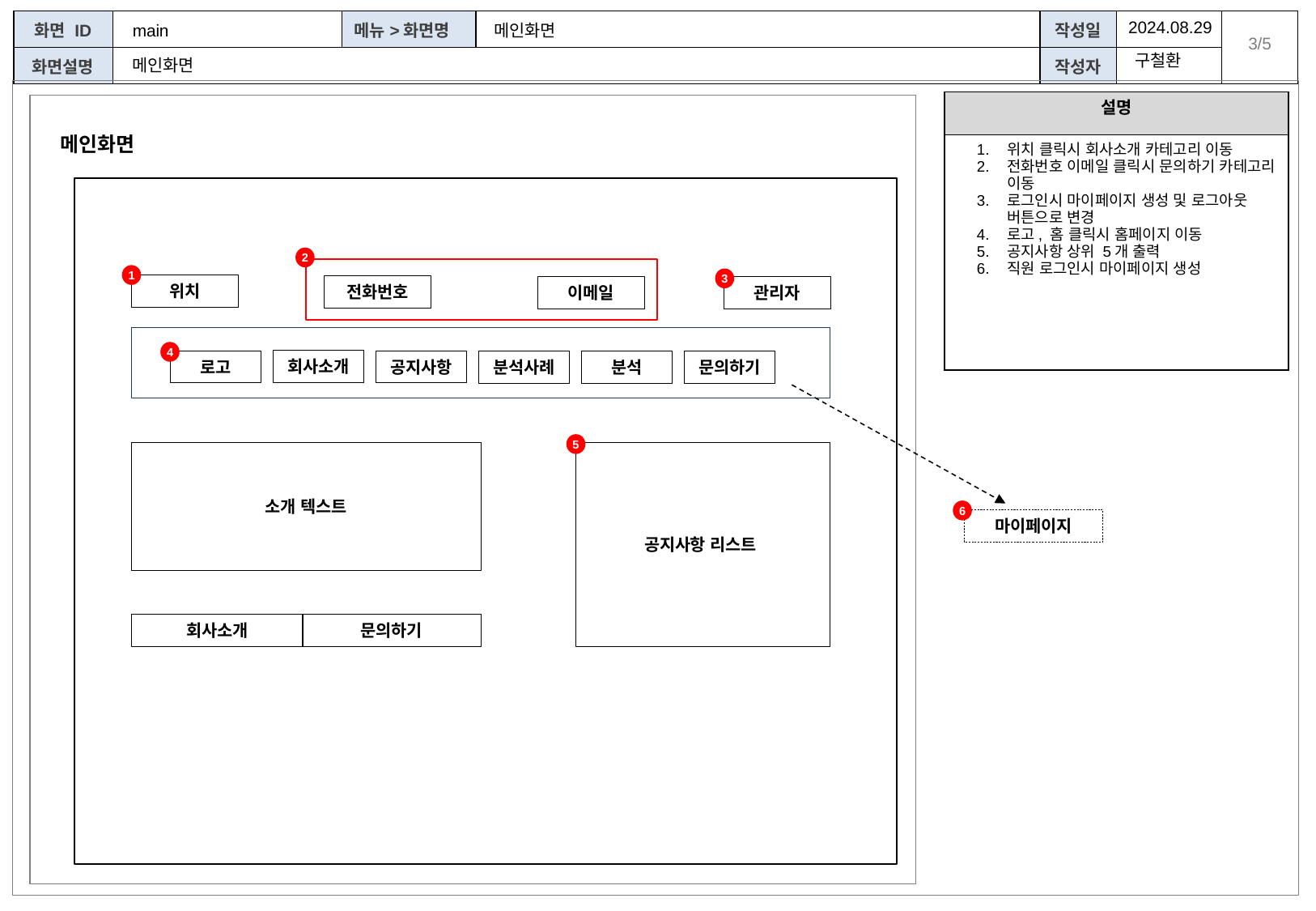

2024.08.29
main
메인화면
구철환
메인화면

| 설명 |
| --- |
| 위치 클릭시 회사소개 카테고리 이동 전화번호 이메일 클릭시 문의하기 카테고리 이동 로그인시 마이페이지 생성 및 로그아웃 버튼으로 변경 로고, 홈 클릭시 홈페이지 이동 공지사항 상위 5개 출력 직원 로그인시 마이페이지 생성 |

# 메인화면

2

1
3
위치
전화번호
관리자
이메일

4
회사소개
로고
공지사항
분석
분석사례
문의하기
5
공지사항 리스트
소개 텍스트
6
마이페이지
문의하기
회사소개